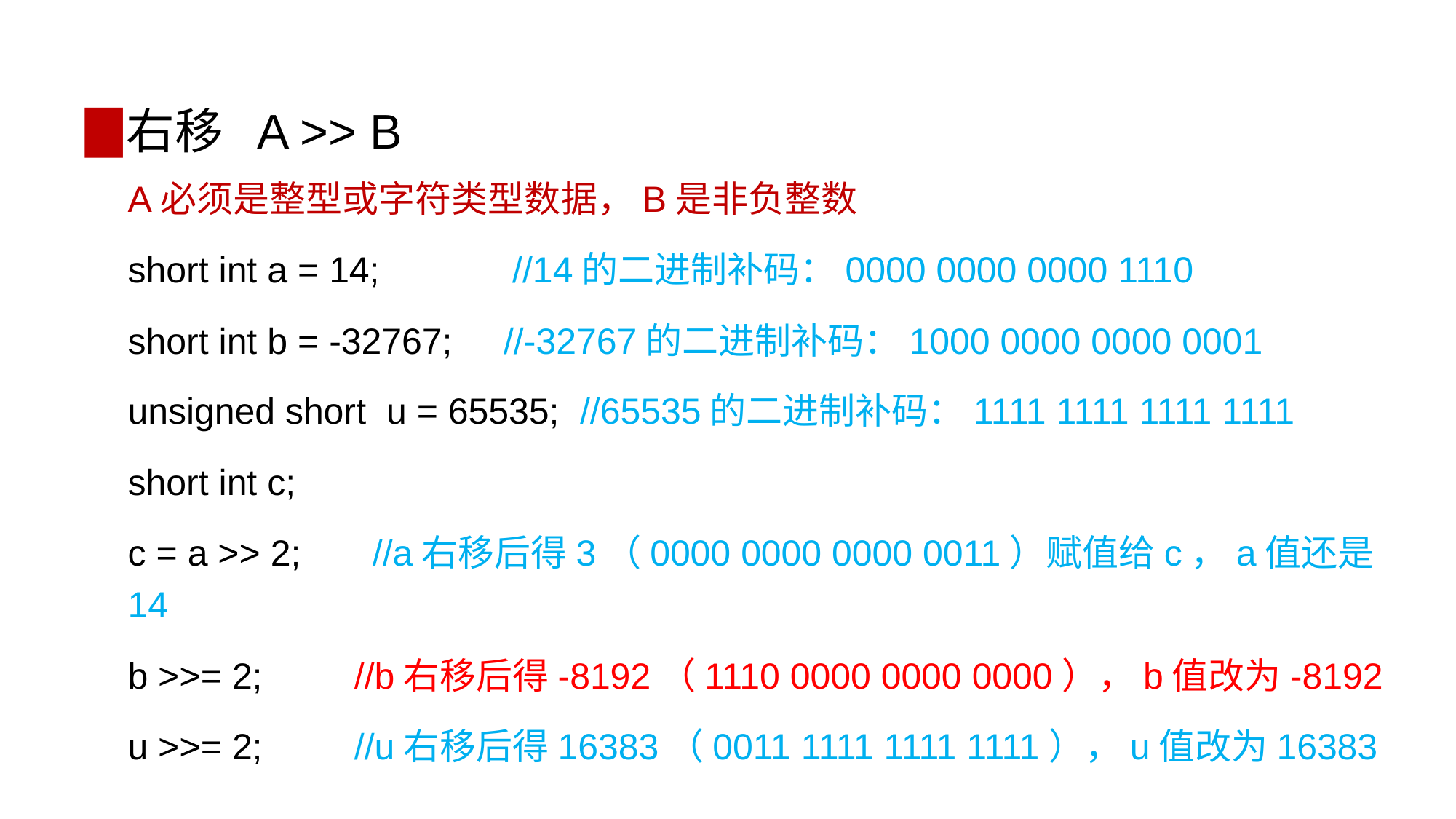

右移  A >> B
A必须是整型或字符类型数据，B是非负整数
short int a = 14;             //14的二进制补码：0000 0000 0000 1110
short int b = -32767;     //-32767的二进制补码：1000 0000 0000 0001
unsigned short  u = 65535;  //65535的二进制补码：1111 1111 1111 1111
short int c;
c = a >> 2;       //a右移后得3（0000 0000 0000 0011）赋值给c，a值还是14
b >>= 2;         //b右移后得-8192（1110 0000 0000 0000），b值改为-8192
u >>= 2;         //u右移后得16383（0011 1111 1111 1111），u值改为16383